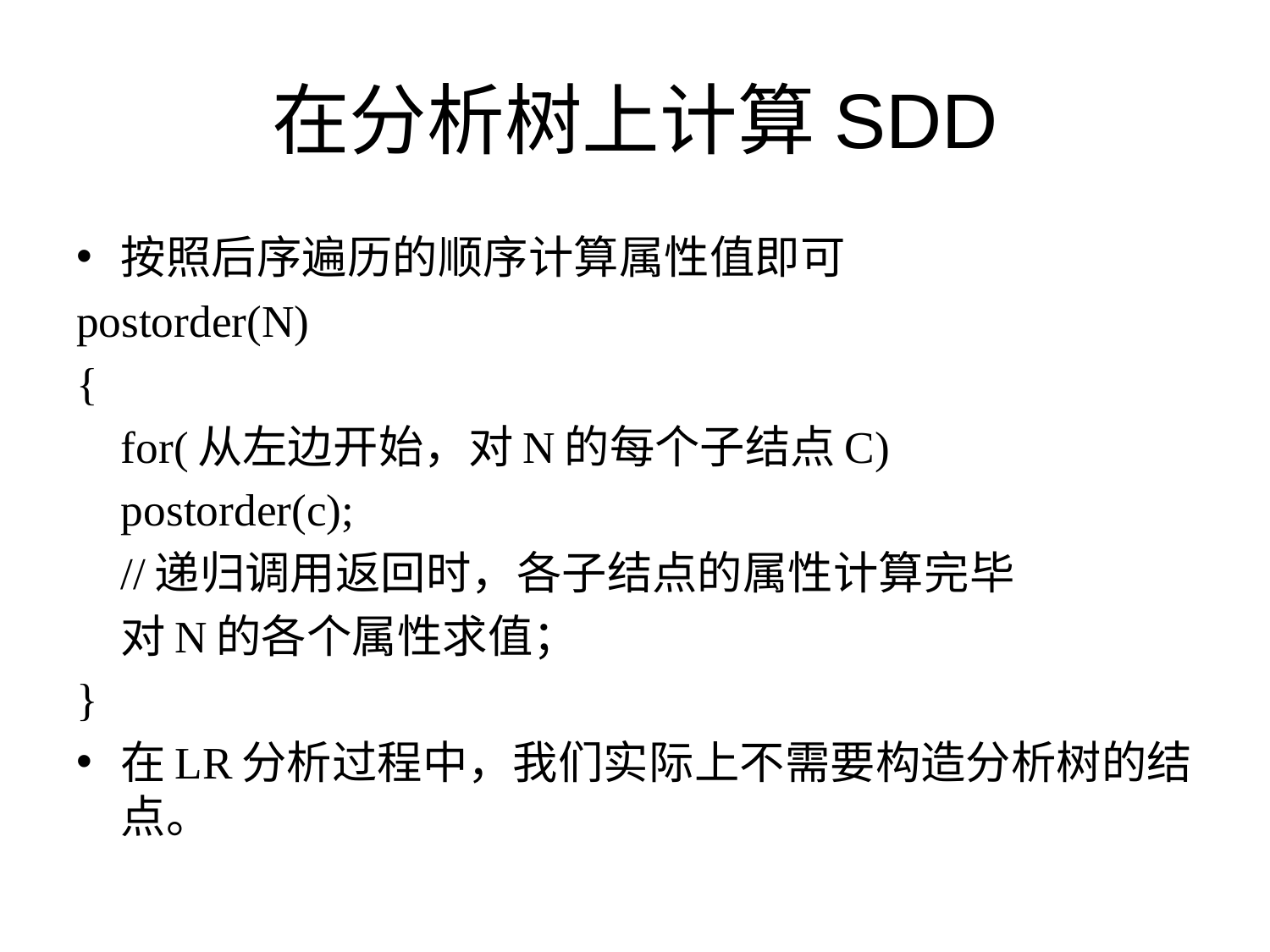

# 在分析树上计算SDD
按照后序遍历的顺序计算属性值即可
postorder(N)
{
	for(从左边开始，对N的每个子结点C)
		postorder(c);
		//递归调用返回时，各子结点的属性计算完毕
	对N的各个属性求值；
}
在LR分析过程中，我们实际上不需要构造分析树的结点。